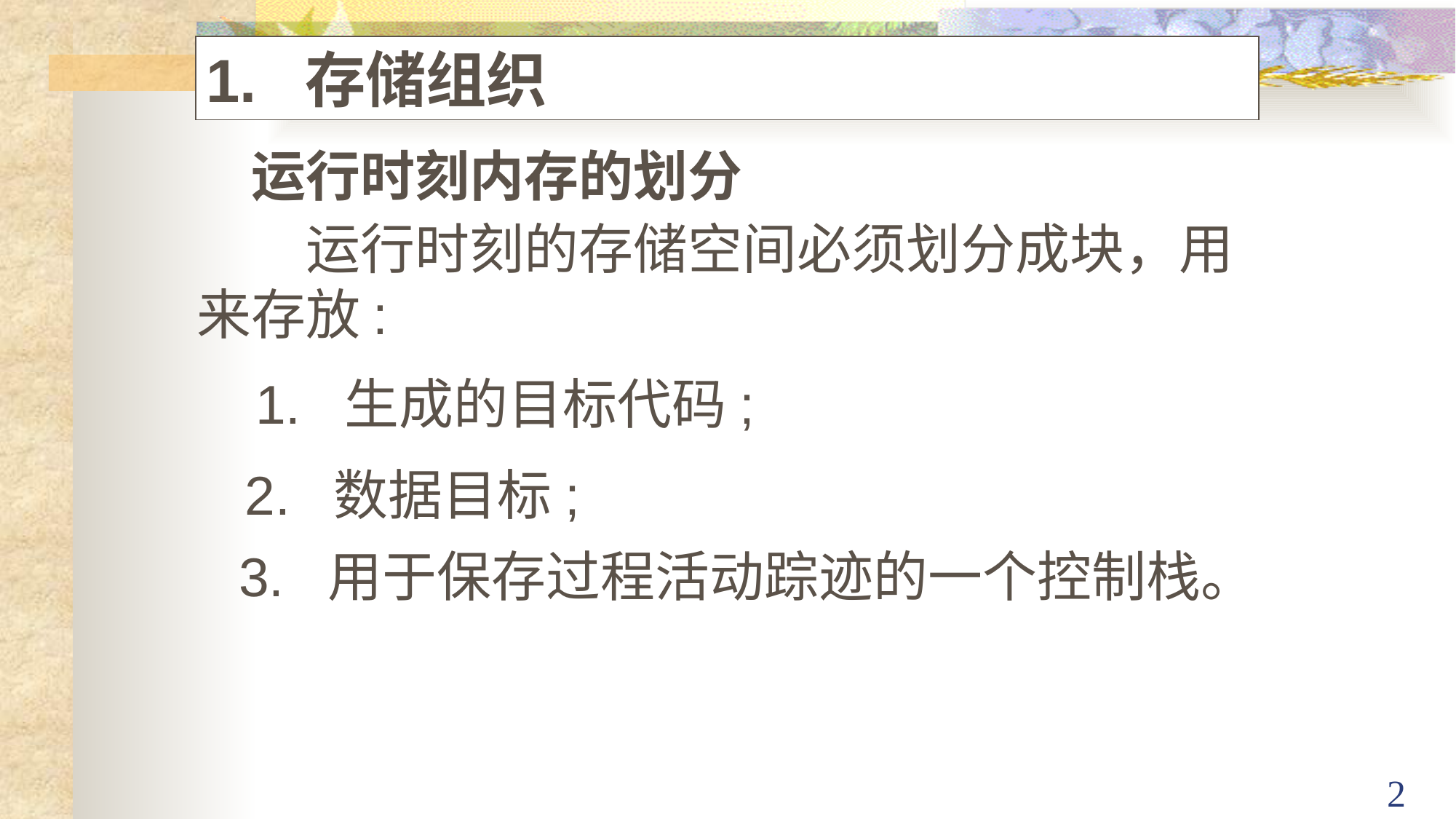

1.  存储组织
 运行时刻内存的划分
　　运行时刻的存储空间必须划分成块，用来存放:

1.  生成的目标代码;
  2.  数据目标;
   3.  用于保存过程活动踪迹的一个控制栈。
2